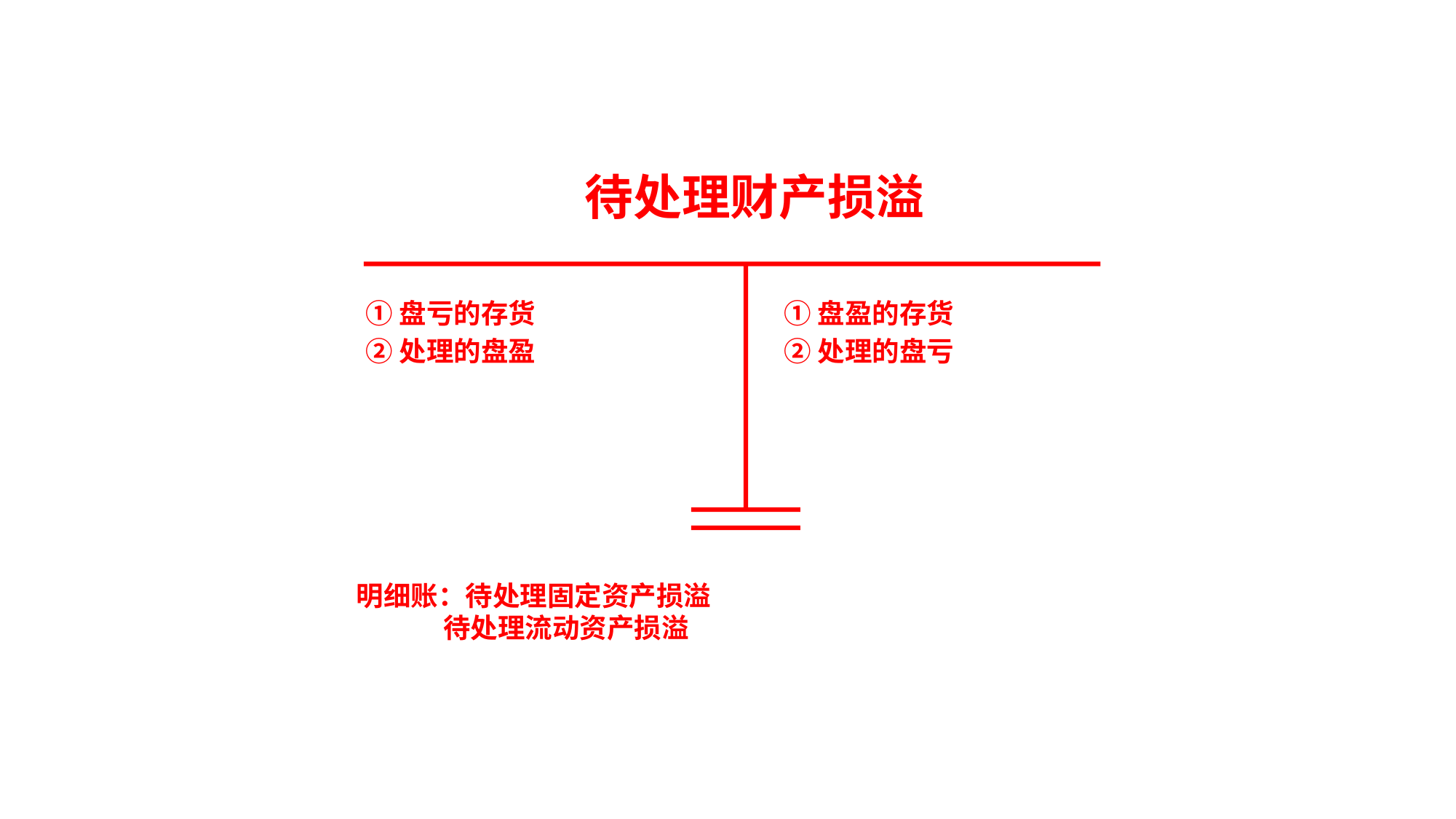

待处理财产损溢

①盘亏的存货
②处理的盘盈

①盘盈的存货
②处理的盘亏

明细账：待处理固定资产损溢
             待处理流动资产损溢